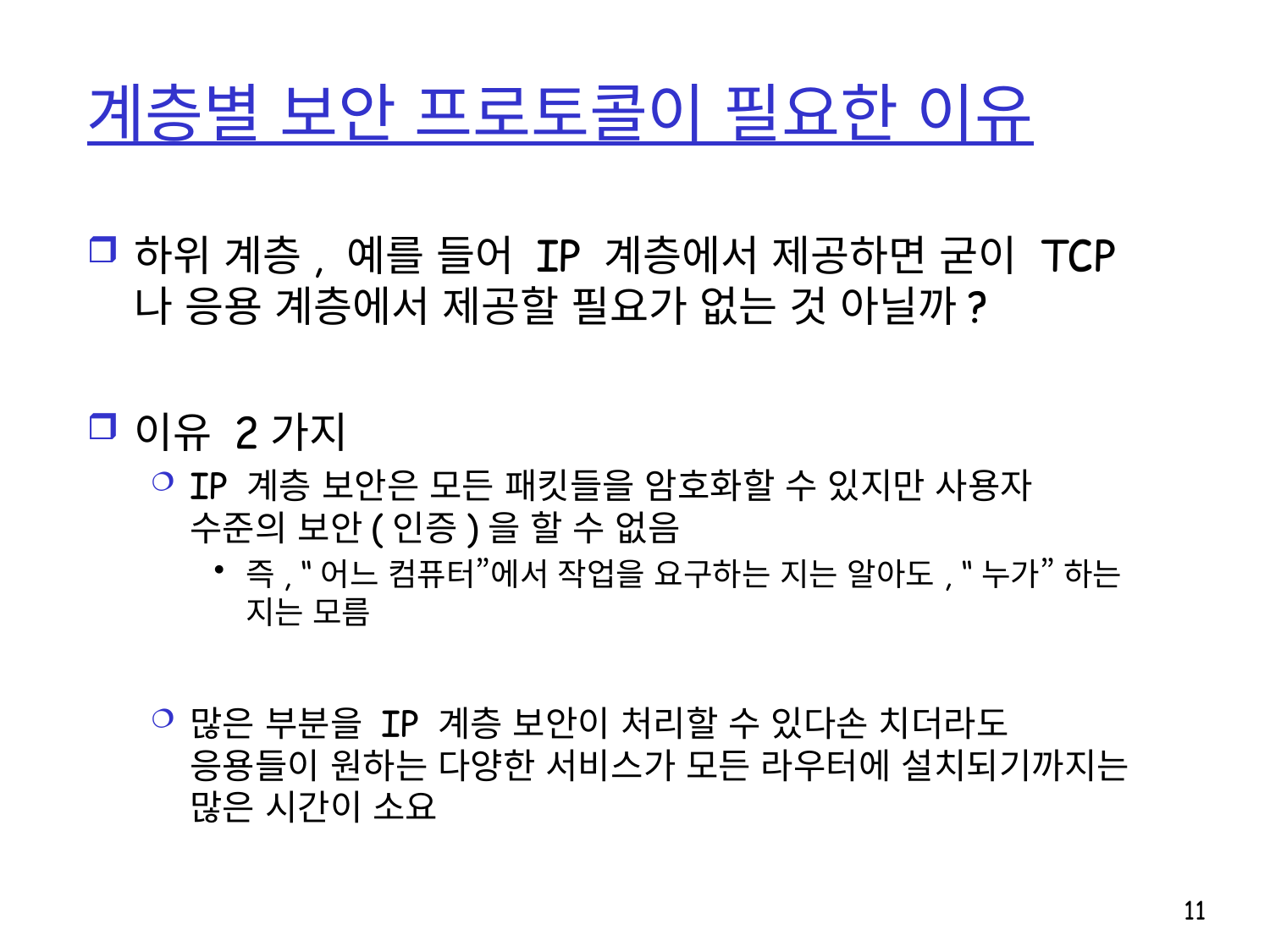

# 계층별 보안 프로토콜이 필요한 이유
하위 계층, 예를 들어 IP 계층에서 제공하면 굳이 TCP나 응용 계층에서 제공할 필요가 없는 것 아닐까?

이유 2가지
IP 계층 보안은 모든 패킷들을 암호화할 수 있지만 사용자 수준의 보안(인증)을 할 수 없음
즉, “어느 컴퓨터”에서 작업을 요구하는 지는 알아도, “누가” 하는 지는 모름

많은 부분을 IP 계층 보안이 처리할 수 있다손 치더라도 응용들이 원하는 다양한 서비스가 모든 라우터에 설치되기까지는 많은 시간이 소요
11